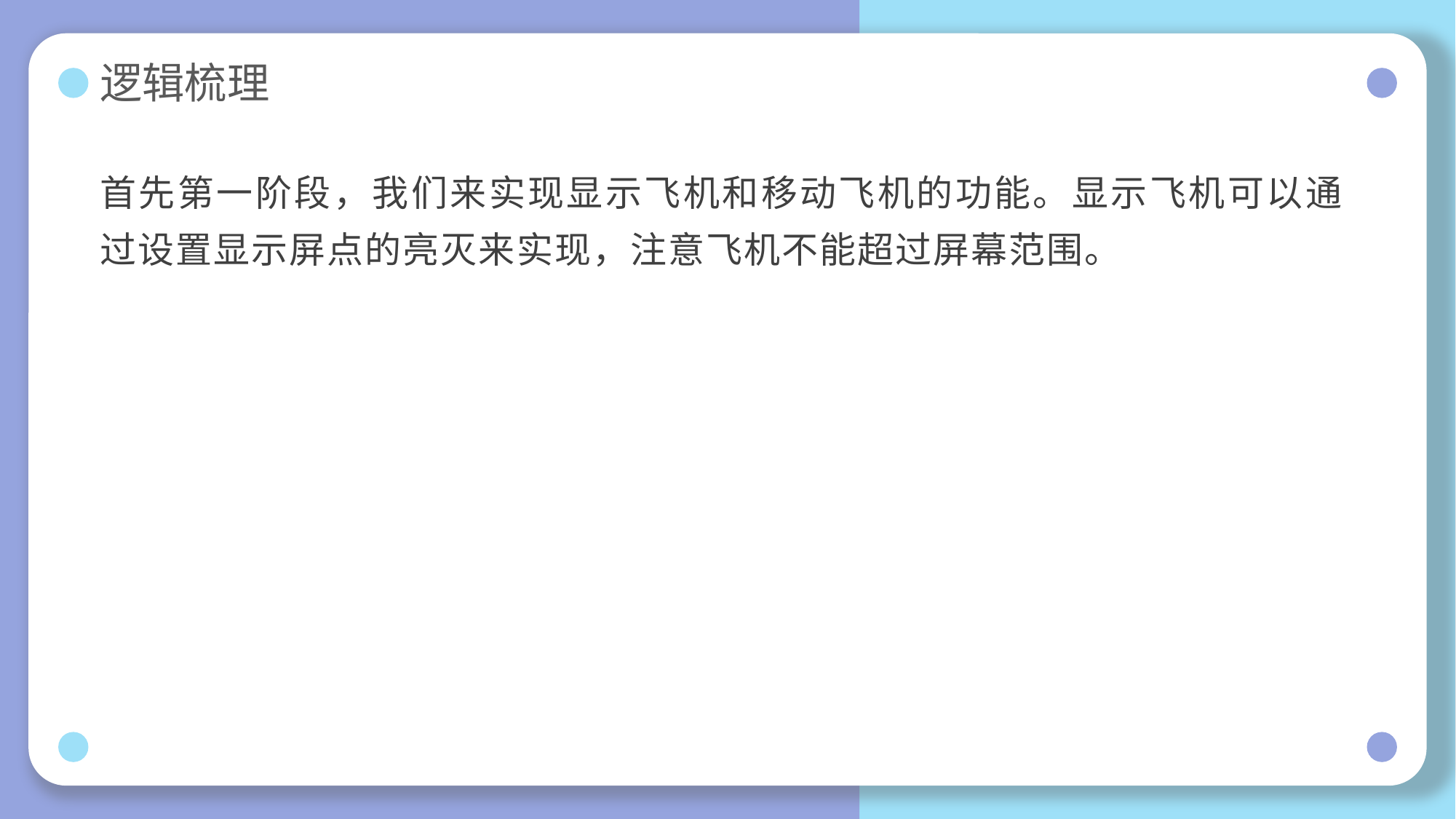

# 逻辑梳理
首先第一阶段，我们来实现显示飞机和移动飞机的功能。显示飞机可以通过设置显示屏点的亮灭来实现，注意飞机不能超过屏幕范围。